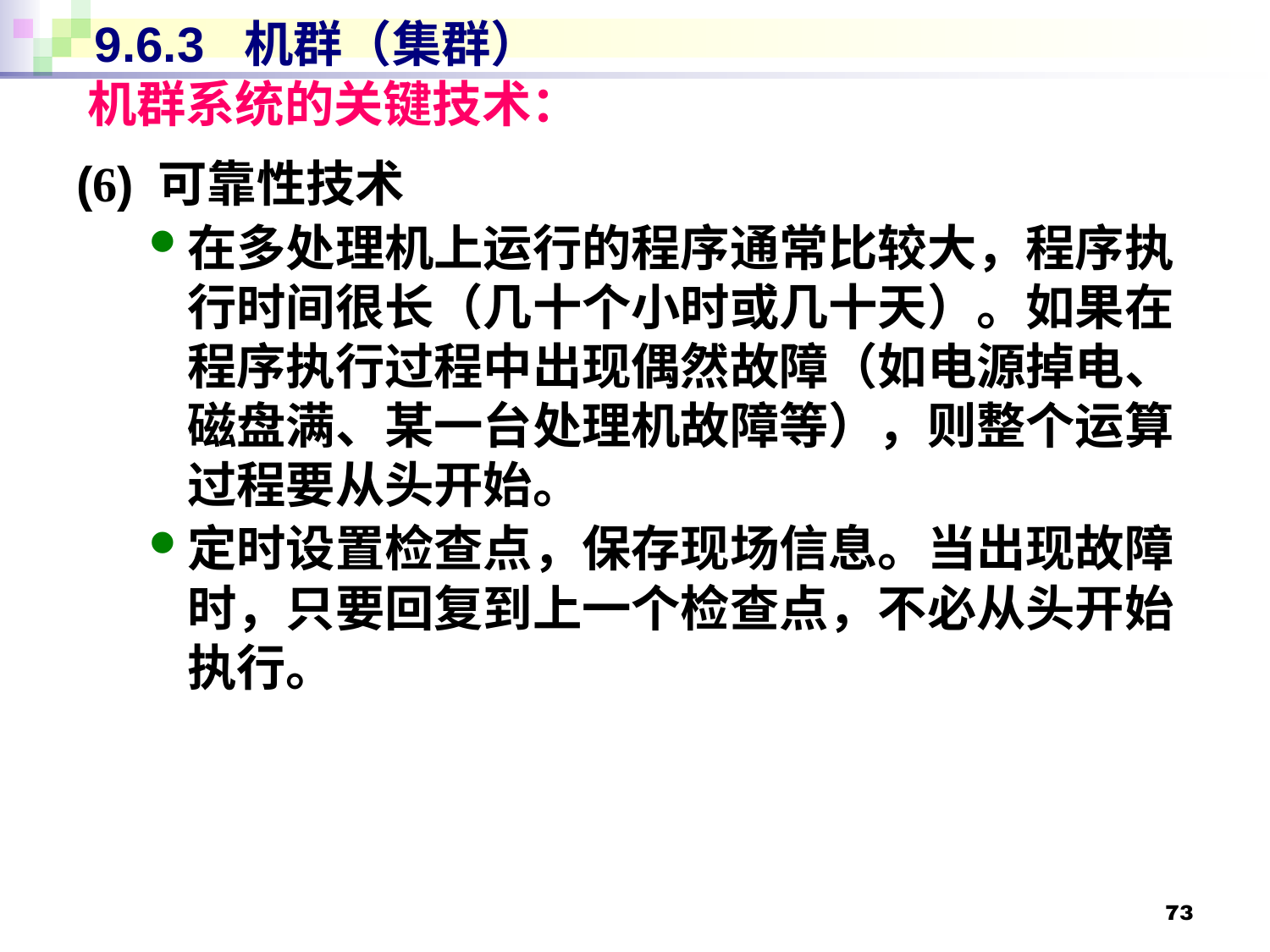

# 9.6.3  机群（集群）
机群系统的关键技术：
(6) 可靠性技术
在多处理机上运行的程序通常比较大，程序执行时间很长（几十个小时或几十天）。如果在程序执行过程中出现偶然故障（如电源掉电、磁盘满、某一台处理机故障等），则整个运算过程要从头开始。
定时设置检查点，保存现场信息。当出现故障时，只要回复到上一个检查点，不必从头开始执行。
73